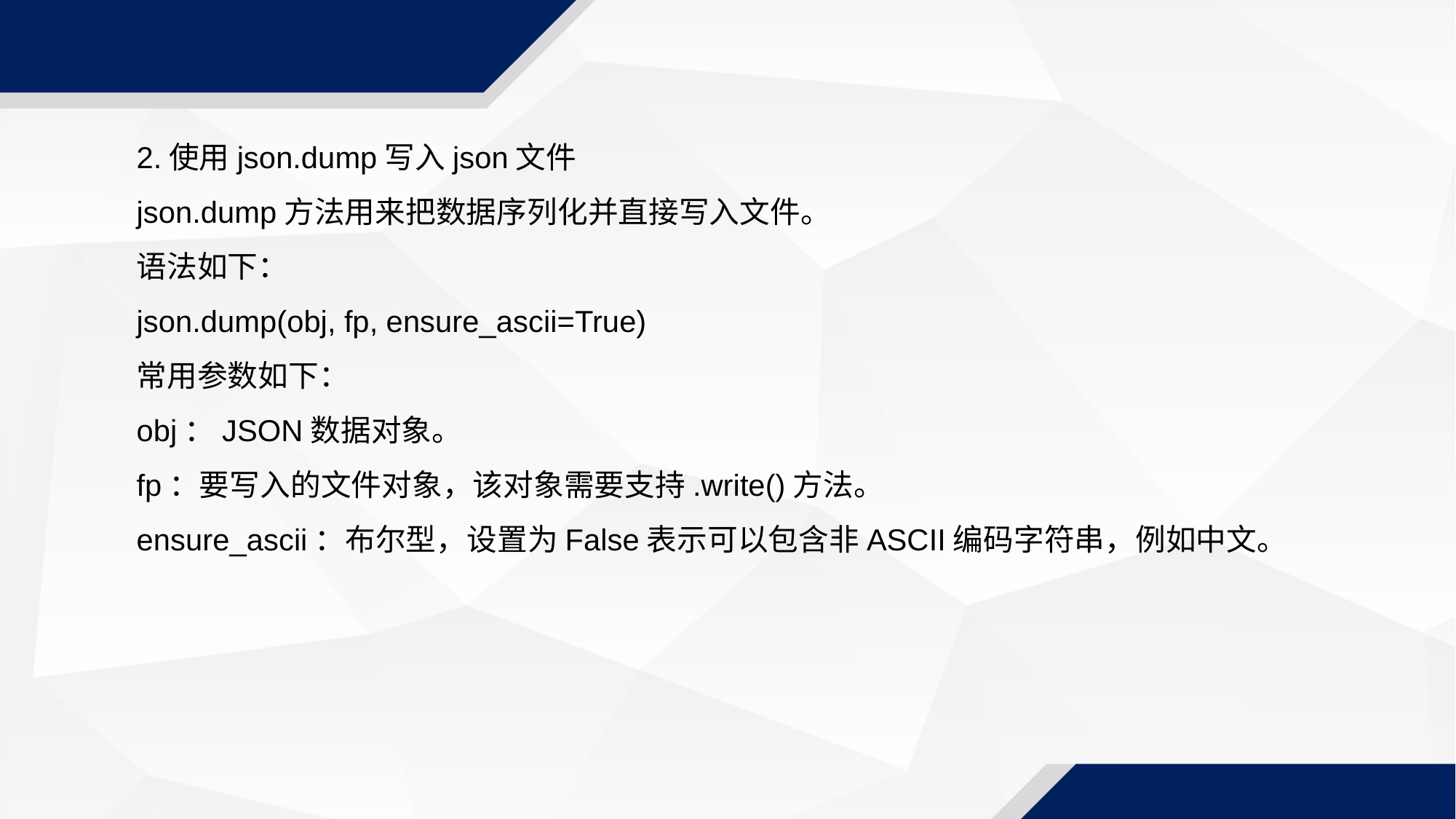

2.使用json.dump写入json文件
json.dump方法用来把数据序列化并直接写入文件。
语法如下：
json.dump(obj, fp, ensure_ascii=True)
常用参数如下：
obj：JSON数据对象。
fp：要写入的文件对象，该对象需要支持.write()方法。
ensure_ascii：布尔型，设置为False表示可以包含非ASCII编码字符串，例如中文。